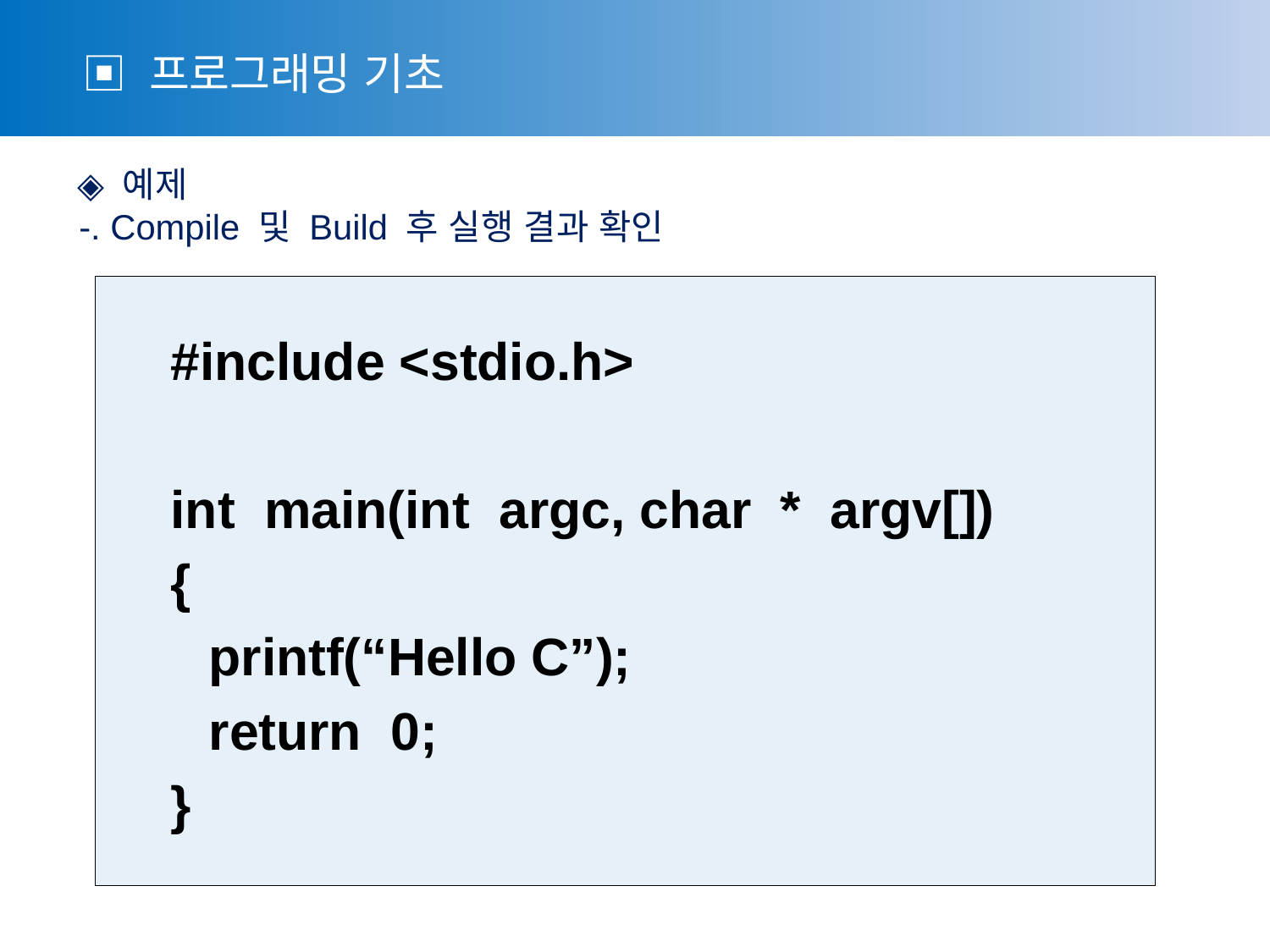

▣ 프로그래밍 기초
 ◈ 예제
 -. Compile 및 Build 후 실행 결과 확인
#include <stdio.h>

int  main(int  argc, char  *  argv[])
{
	printf(“Hello C”);
	return  0;
}